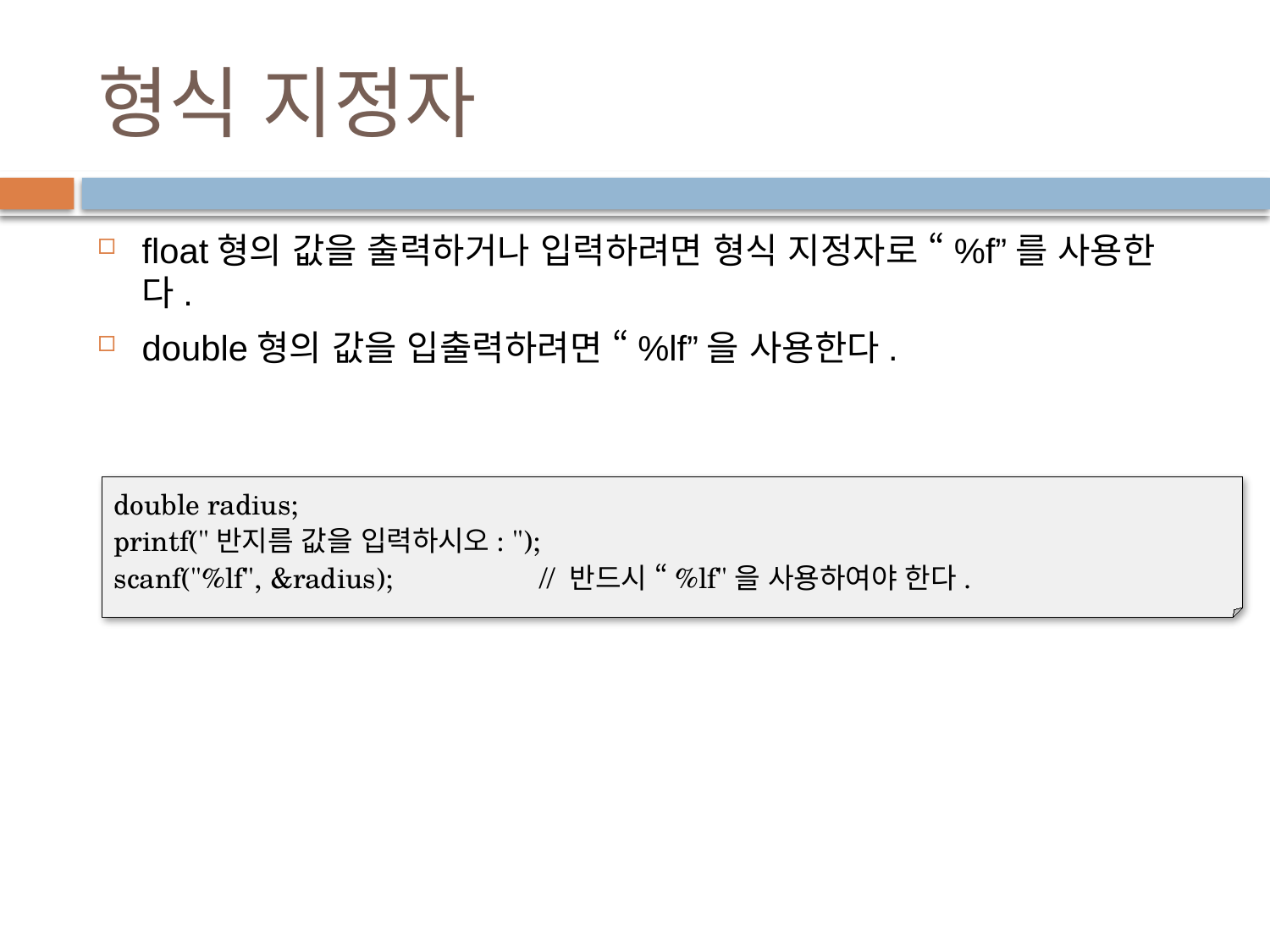

# 형식 지정자
float형의 값을 출력하거나 입력하려면 형식 지정자로 “%f”를 사용한다.
double형의 값을 입출력하려면 “%lf”을 사용한다.
double radius;
printf("반지름 값을 입력하시오: ");
scanf("%lf", &radius);		// 반드시 “%lf"을 사용하여야 한다.